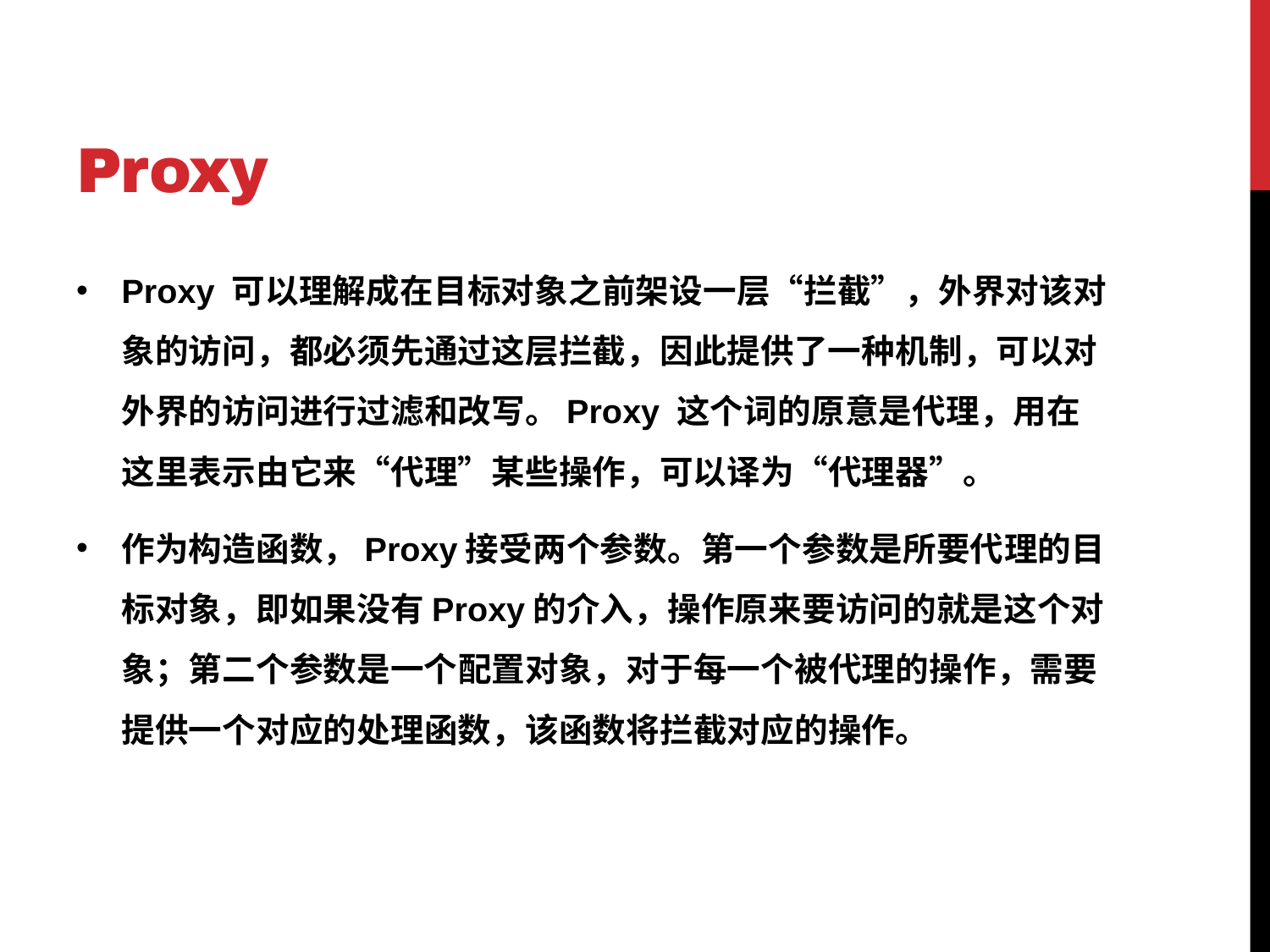

# Proxy
Proxy 可以理解成在目标对象之前架设一层“拦截”，外界对该对象的访问，都必须先通过这层拦截，因此提供了一种机制，可以对外界的访问进行过滤和改写。Proxy 这个词的原意是代理，用在这里表示由它来“代理”某些操作，可以译为“代理器”。
作为构造函数，Proxy接受两个参数。第一个参数是所要代理的目标对象，即如果没有Proxy的介入，操作原来要访问的就是这个对象；第二个参数是一个配置对象，对于每一个被代理的操作，需要提供一个对应的处理函数，该函数将拦截对应的操作。